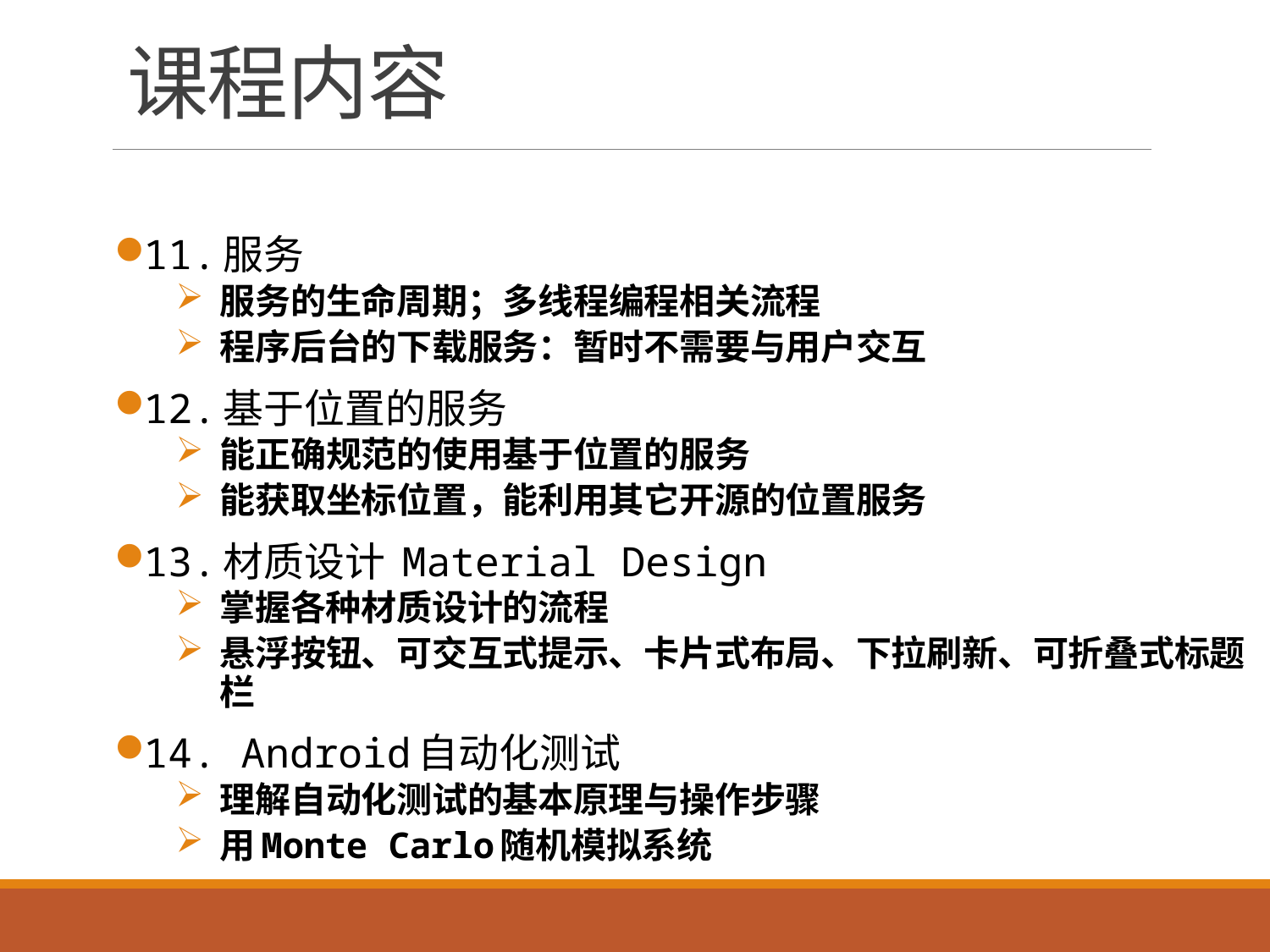

# 课程内容

11.服务
服务的生命周期；多线程编程相关流程
程序后台的下载服务：暂时不需要与用户交互
12.基于位置的服务
能正确规范的使用基于位置的服务
能获取坐标位置，能利用其它开源的位置服务
13.材质设计 Material Design
掌握各种材质设计的流程
悬浮按钮、可交互式提示、卡片式布局、下拉刷新、可折叠式标题栏
14. Android自动化测试
理解自动化测试的基本原理与操作步骤
用Monte Carlo随机模拟系统